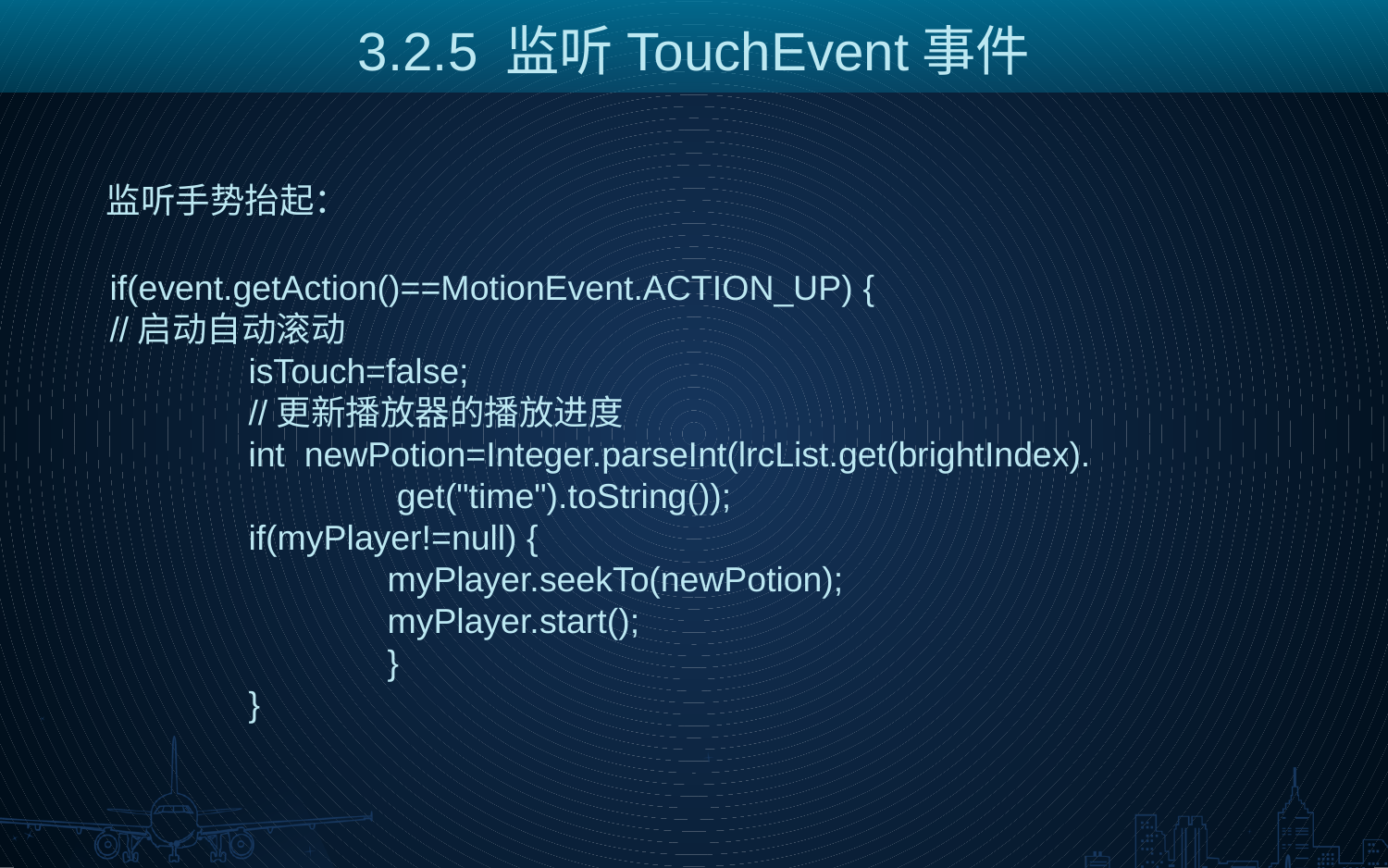

3.2.5 监听TouchEvent事件
监听手势抬起：
if(event.getAction()==MotionEvent.ACTION_UP) {			//启动自动滚动
	isTouch=false;
	//更新播放器的播放进度
	int  newPotion=Integer.parseInt(lrcList.get(brightIndex).
       		 get("time").toString());
	if(myPlayer!=null) {
		myPlayer.seekTo(newPotion);
		myPlayer.start();
		}
	}